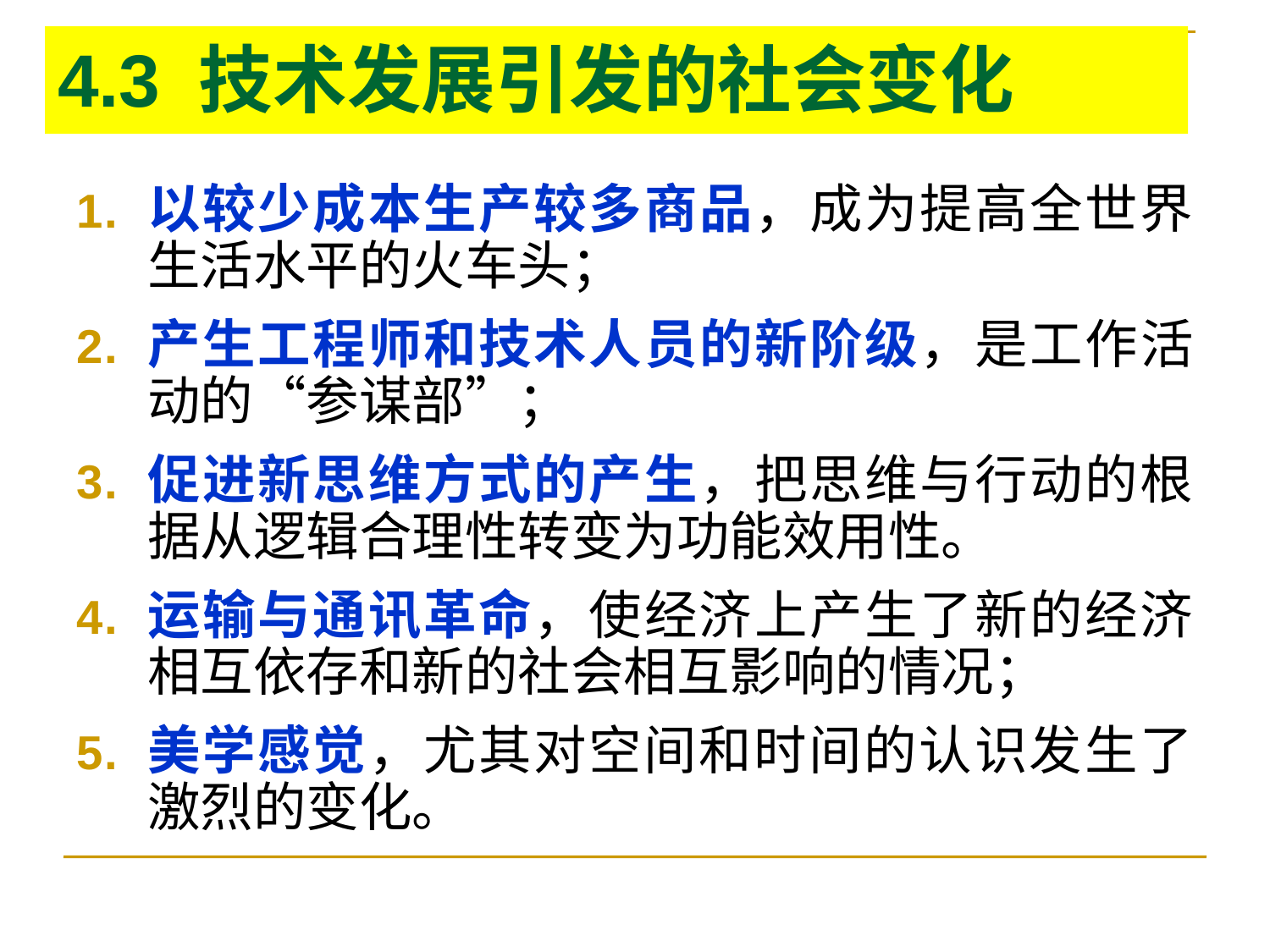

# 4.3 技术发展引发的社会变化
以较少成本生产较多商品，成为提高全世界生活水平的火车头；
产生工程师和技术人员的新阶级，是工作活动的“参谋部”；
促进新思维方式的产生，把思维与行动的根据从逻辑合理性转变为功能效用性。
运输与通讯革命，使经济上产生了新的经济相互依存和新的社会相互影响的情况；
美学感觉，尤其对空间和时间的认识发生了激烈的变化。
63